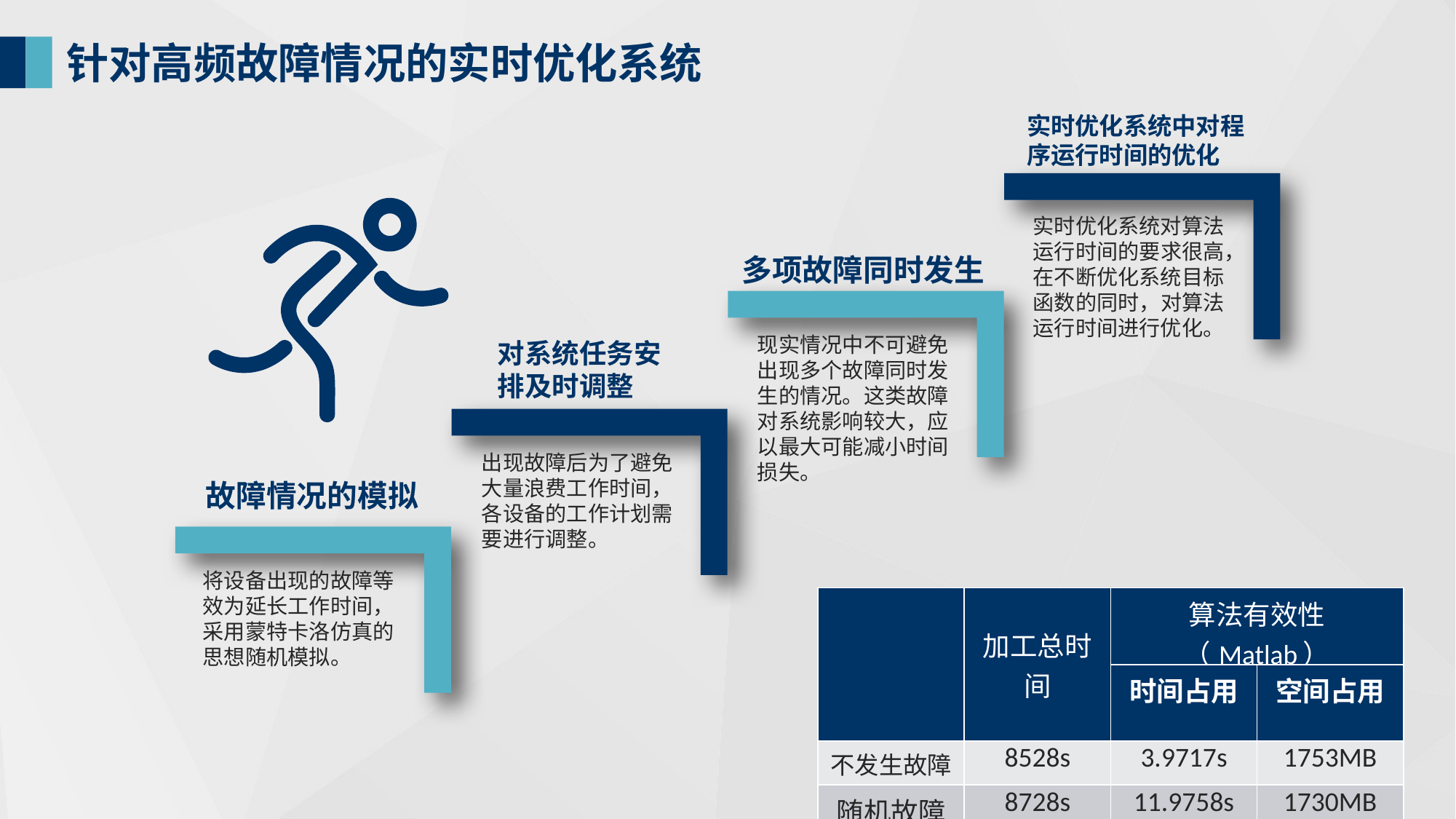

针对高频故障情况的实时优化系统

实时优化系统中对程序运行时间的优化

实时优化系统对算法运行时间的要求很高，在不断优化系统目标函数的同时，对算法运行时间进行优化。

多项故障同时发生

现实情况中不可避免出现多个故障同时发生的情况。这类故障对系统影响较大，应以最大可能减小时间损失。
对系统任务安排及时调整

出现故障后为了避免大量浪费工作时间，各设备的工作计划需要进行调整。
故障情况的模拟

将设备出现的故障等效为延长工作时间，采用蒙特卡洛仿真的思想随机模拟。
|  | 加工总时间 | 算法有效性（Matlab） | MATLAB内存占用率（MB） |
| --- | --- | --- | --- |
|  |  | 时间占用 | 空间占用 |
| 不发生故障 | 8528s | 3.9717s | 1753MB |
| 随机故障 | 8728s | 11.9758s | 1730MB |